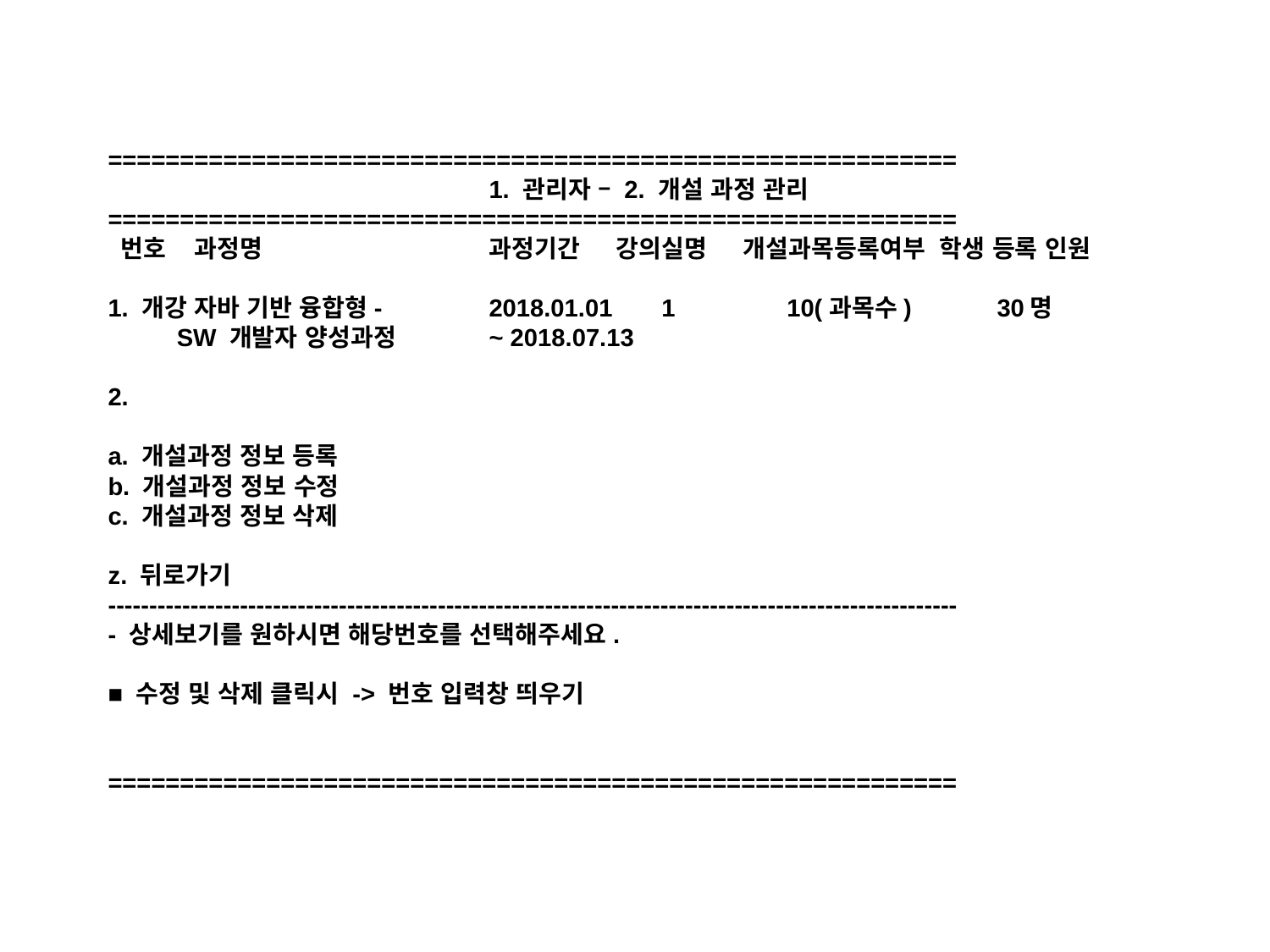

# =========================================================== 1. 관리자 – 2. 개설 과정 관리=========================================================== 번호    과정명		과정기간	강의실명	개설과목등록여부  학생 등록 인원 1. 개강 자바 기반 융합형-	2018.01.01       1                10(과목수)	30명 SW 개발자 양성과정 	~ 2018.07.13 2. a. 개설과정 정보 등록 b. 개설과정 정보 수정 c. 개설과정 정보 삭제 z. 뒤로가기 ------------------------------------------------------------------------------------------------------- - 상세보기를 원하시면 해당번호를 선택해주세요. ■ 수정 및 삭제 클릭시 -> 번호 입력창 띄우기 ===========================================================